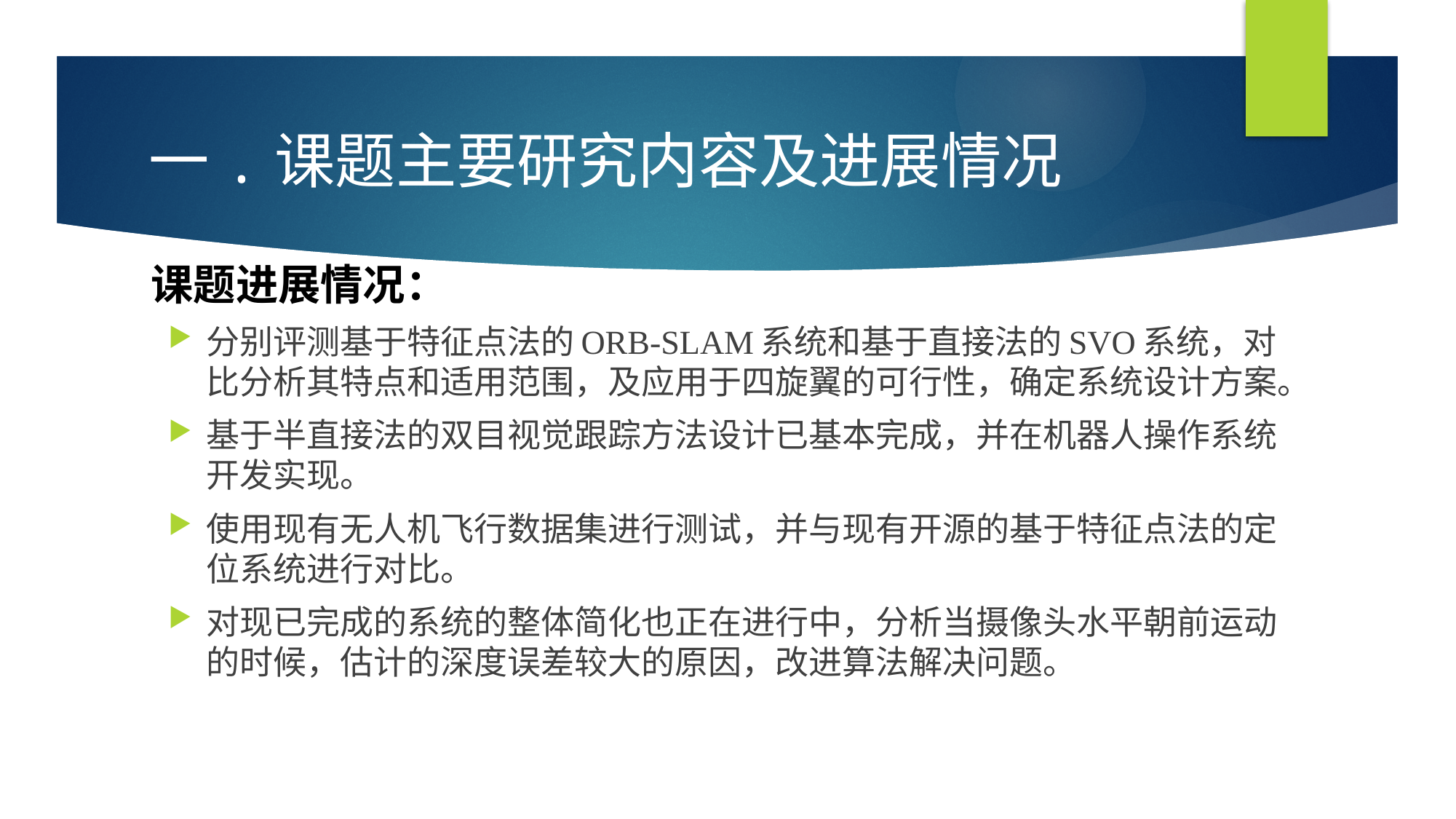

# 一.课题主要研究内容及进展情况
课题进展情况：
分别评测基于特征点法的ORB-SLAM系统和基于直接法的SVO系统，对比分析其特点和适用范围，及应用于四旋翼的可行性，确定系统设计方案。
基于半直接法的双目视觉跟踪方法设计已基本完成，并在机器人操作系统开发实现。
使用现有无人机飞行数据集进行测试，并与现有开源的基于特征点法的定位系统进行对比。
对现已完成的系统的整体简化也正在进行中，分析当摄像头水平朝前运动的时候，估计的深度误差较大的原因，改进算法解决问题。